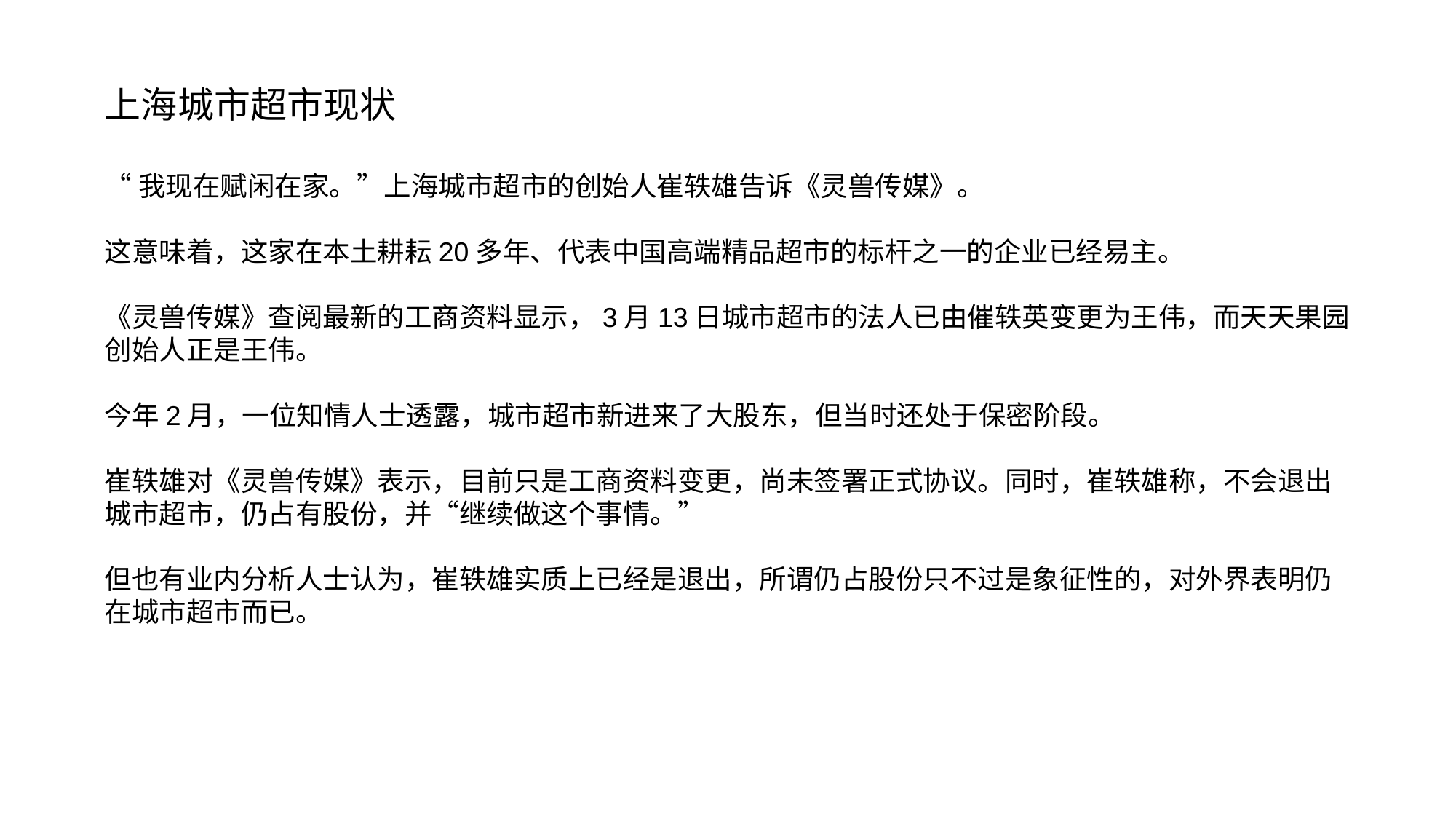

上海城市超市现状

“我现在赋闲在家。”上海城市超市的创始人崔轶雄告诉《灵兽传媒》。

这意味着，这家在本土耕耘20多年、代表中国高端精品超市的标杆之一的企业已经易主。

《灵兽传媒》查阅最新的工商资料显示，3月13日城市超市的法人已由催轶英变更为王伟，而天天果园创始人正是王伟。

今年2月，一位知情人士透露，城市超市新进来了大股东，但当时还处于保密阶段。

崔轶雄对《灵兽传媒》表示，目前只是工商资料变更，尚未签署正式协议。同时，崔轶雄称，不会退出城市超市，仍占有股份，并“继续做这个事情。”

但也有业内分析人士认为，崔轶雄实质上已经是退出，所谓仍占股份只不过是象征性的，对外界表明仍在城市超市而已。